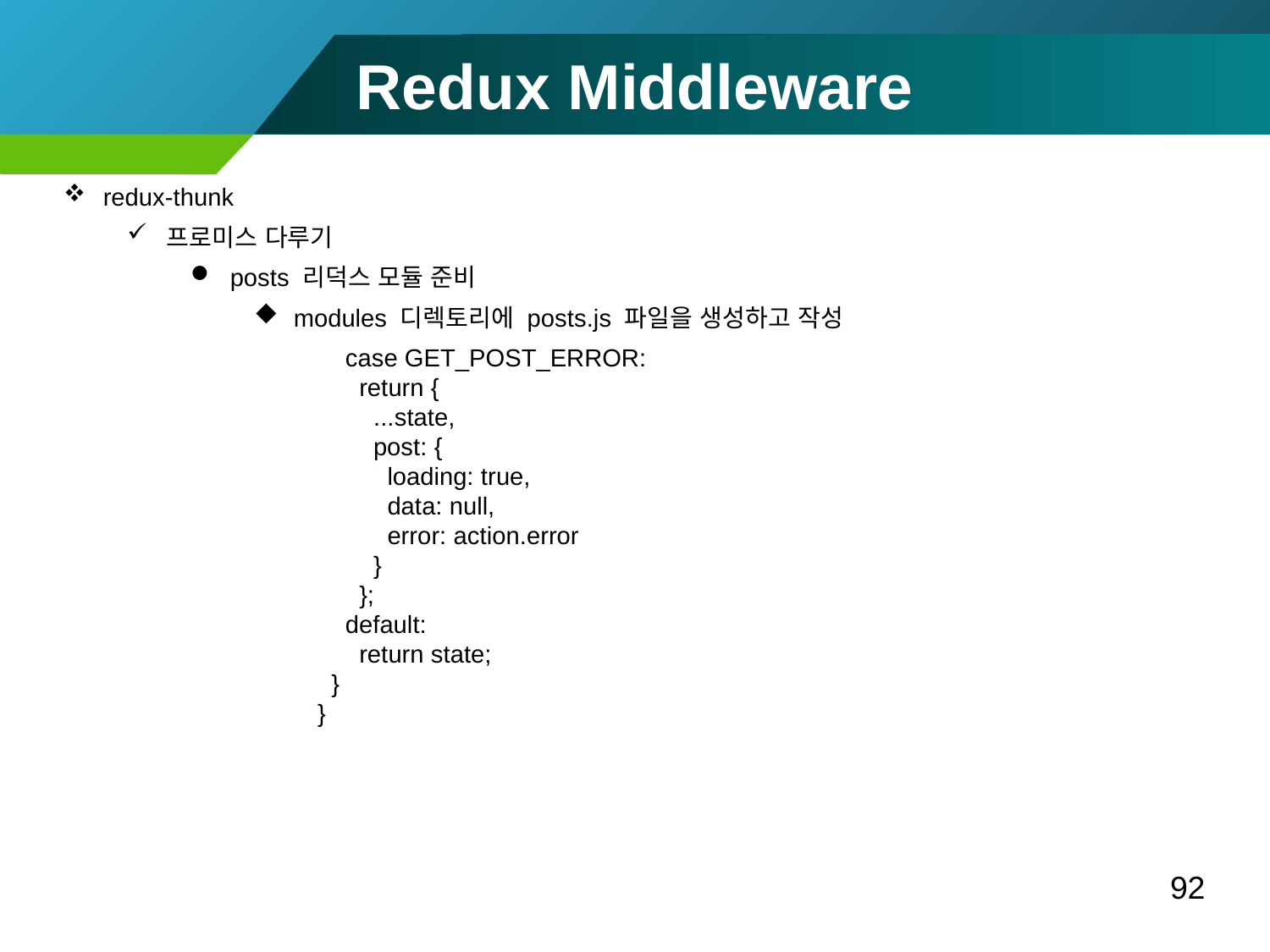

Redux Middleware
redux-thunk
프로미스 다루기
posts 리덕스 모듈 준비
modules 디렉토리에 posts.js 파일을 생성하고 작성
    case GET_POST_ERROR:
      return {
        ...state,
        post: {
          loading: true,
          data: null,
          error: action.error
        }
      };
    default:
      return state;
  }
}
92